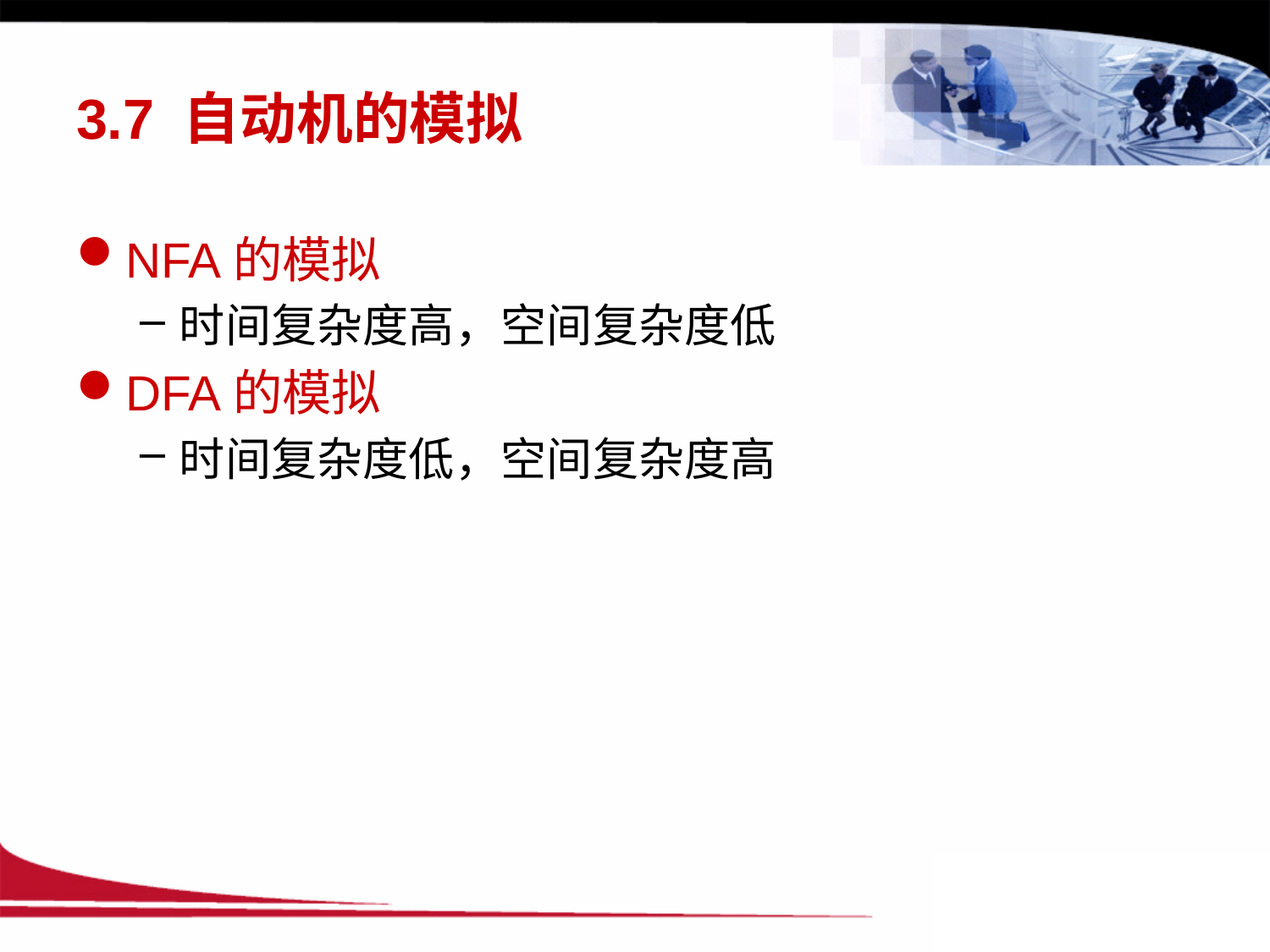

# 3.7 自动机的模拟
NFA的模拟
时间复杂度高，空间复杂度低
DFA的模拟
时间复杂度低，空间复杂度高